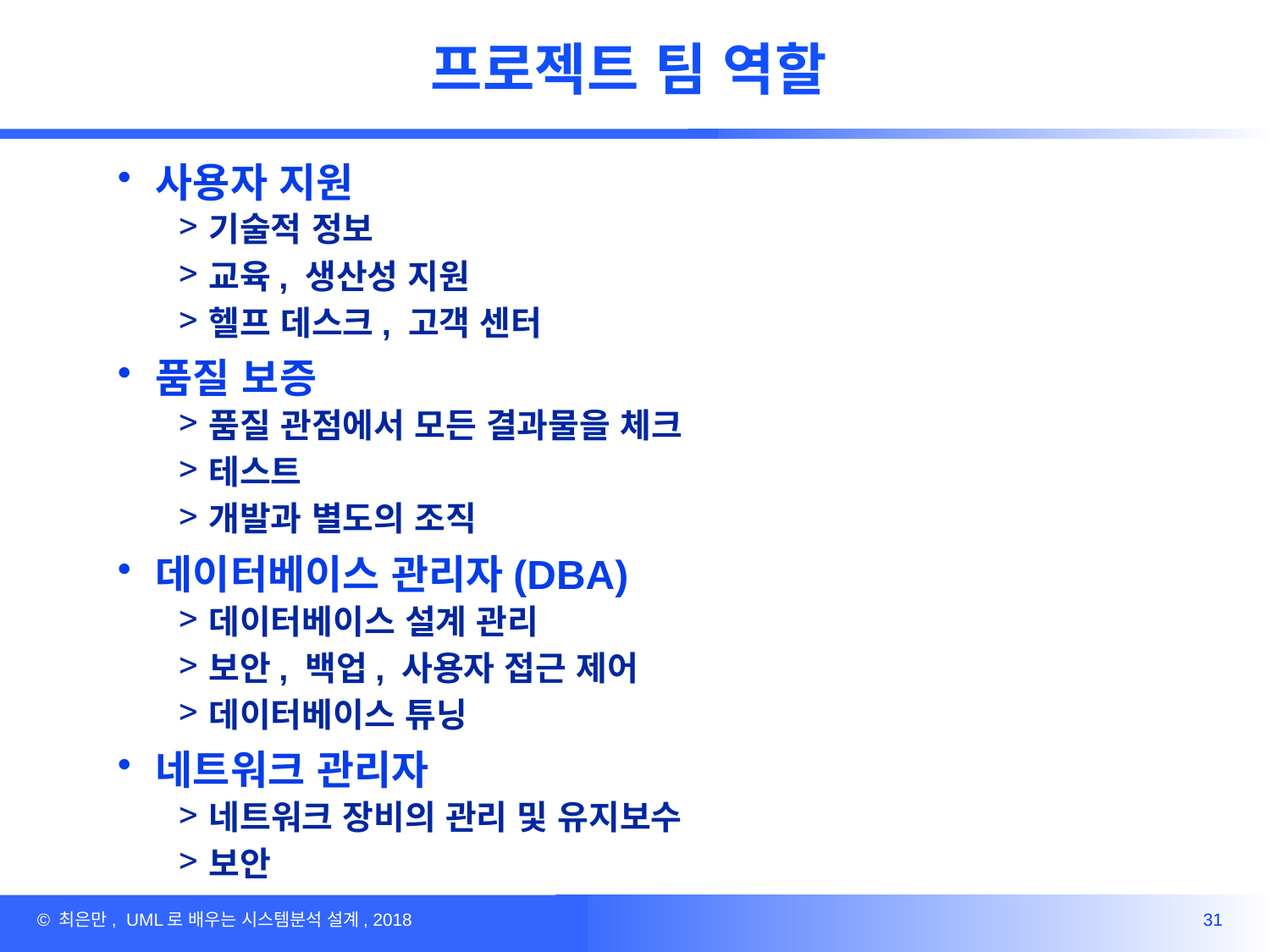

# 프로젝트 팀 역할
사용자 지원
기술적 정보
교육, 생산성 지원
헬프 데스크, 고객 센터
품질 보증
품질 관점에서 모든 결과물을 체크
테스트
개발과 별도의 조직
데이터베이스 관리자(DBA)
데이터베이스 설계 관리
보안, 백업, 사용자 접근 제어
데이터베이스 튜닝
네트워크 관리자
네트워크 장비의 관리 및 유지보수
보안